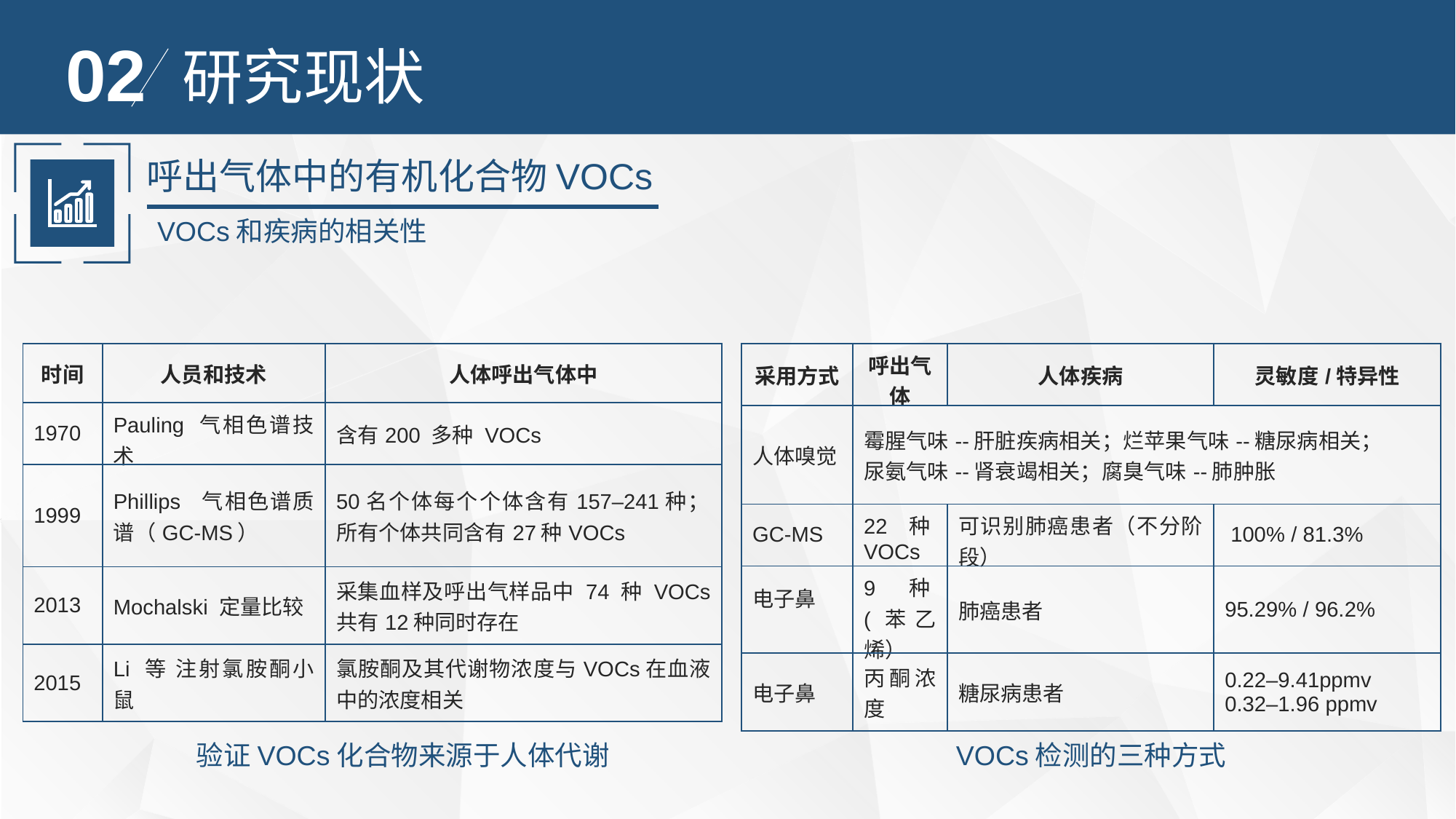

02
研究现状

呼出气体中的有机化合物VOCs
VOCs和疾病的相关性
| 时间 | 人员和技术 | 人体呼出气体中 |
| --- | --- | --- |
| 1970 | Pauling 气相色谱技术 | 含有200 多种 VOCs |
| 1999 | Phillips 气相色谱质谱（GC-MS） | 50名个体每个个体含有157–241种； 所有个体共同含有27种VOCs |
| 2013 | Mochalski 定量比较 | 采集血样及呼出气样品中 74 种 VOCs 共有12种同时存在 |
| 2015 | Li 等 注射氯胺酮小鼠 | 氯胺酮及其代谢物浓度与VOCs在血液中的浓度相关 |
| 采用方式 | 呼出气体 | 人体疾病 | 灵敏度/特异性 |
| --- | --- | --- | --- |
| 人体嗅觉 | 霉腥气味--肝脏疾病相关；烂苹果气味--糖尿病相关； 尿氨气味--肾衰竭相关；腐臭气味--肺肿胀 |  |  |
| GC-MS | 22种VOCs | 可识别肺癌患者（不分阶段） | 100% / 81.3% |
| 电子鼻 | 9种(苯乙烯） | 肺癌患者 | 95.29% / 96.2% |
| 电子鼻 | 丙酮浓度 | 糖尿病患者 | 0.22–9.41ppmv 0.32–1.96 ppmv |
验证VOCs化合物来源于人体代谢
VOCs检测的三种方式